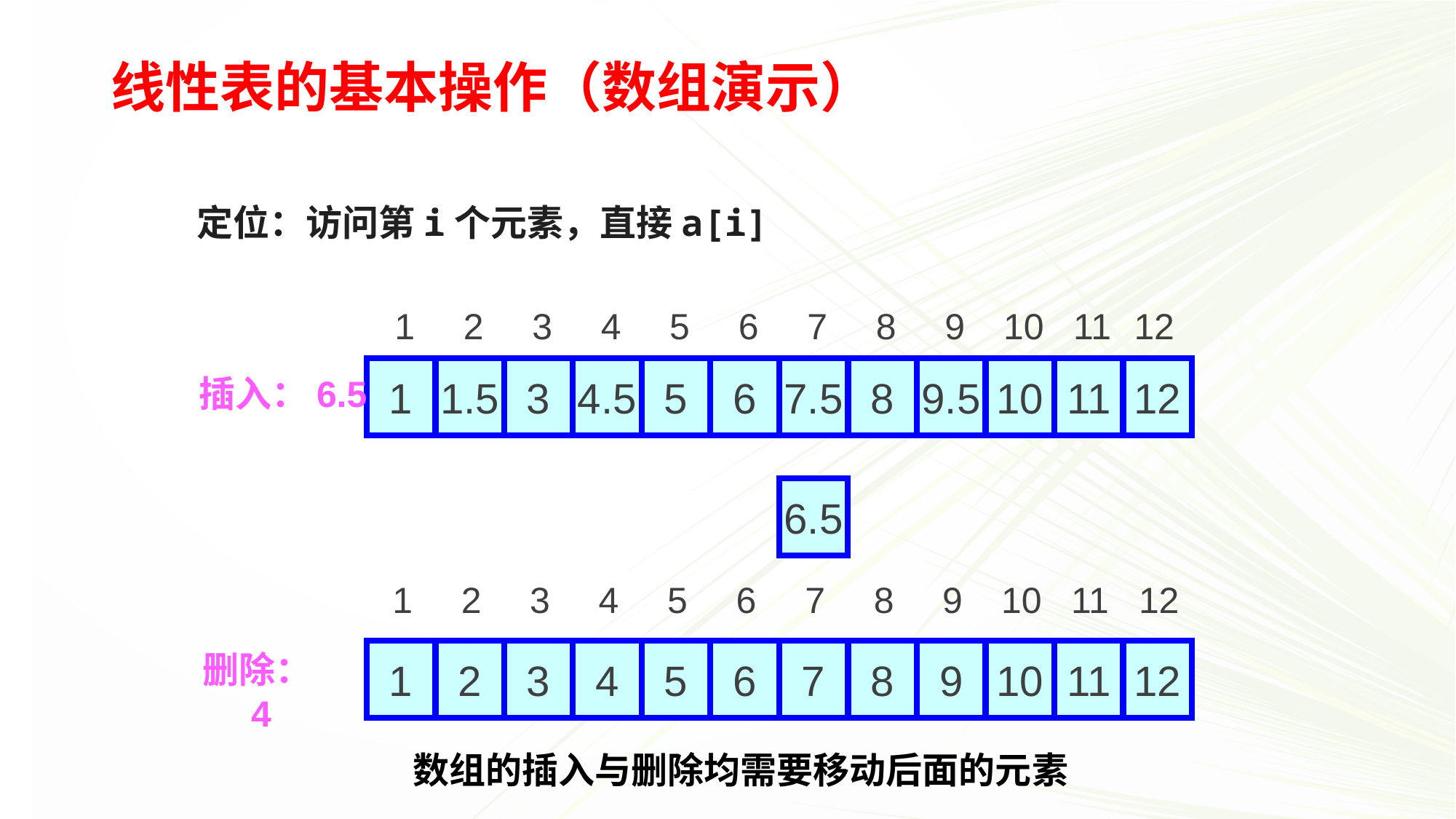

线性表的基本操作（数组演示）
定位：访问第i个元素，直接a[i]
1
2
3
4
5
6
7
8
9
10
11
12
1
1.5
3
4.5
5
6
7.5
8
9.5
10
11
12
插入：6.5
6.5
1
2
3
4
5
6
7
8
9
10
11
12
1
2
3
4
5
6
7
8
9
10
11
12
删除：4
数组的插入与删除均需要移动后面的元素